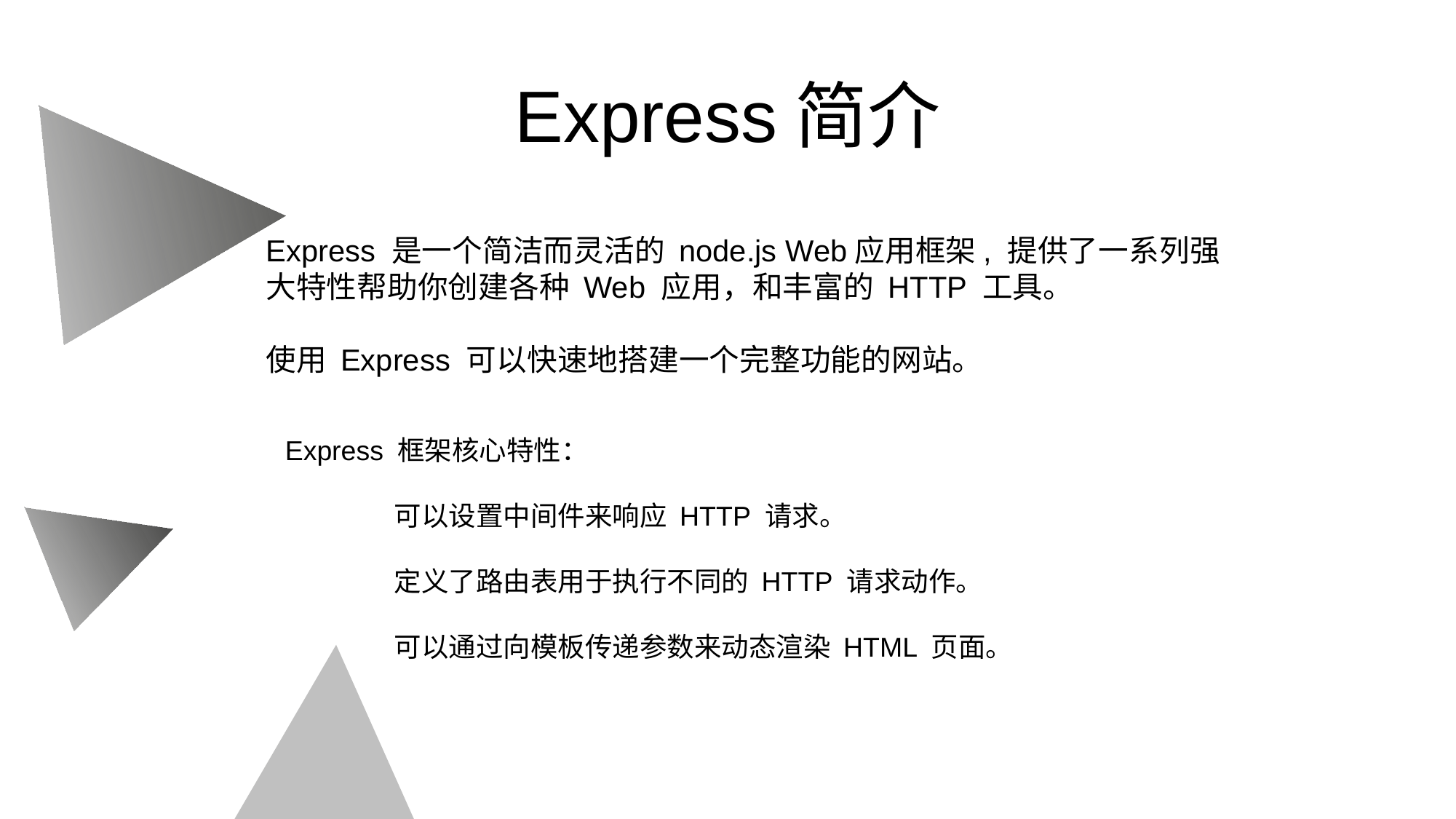

# 目录 CONTENTS
Express简介

Express 是一个简洁而灵活的 node.js Web应用框架, 提供了一系列强大特性帮助你创建各种 Web 应用，和丰富的 HTTP 工具。

使用 Express 可以快速地搭建一个完整功能的网站。
公司介绍
COMPANY PROFILE
我们坚持以客户为中心，快速响应客户需求，持续为客户创造长期价值进而成就客户
市场分析
MARKET ANALYSIS
我们坚持以客户为中心，快速响应客户需求，持续为客户创造期价值进而成就客户
Express 框架核心特性：

	可以设置中间件来响应 HTTP 请求。

	定义了路由表用于执行不同的 HTTP 请求动作。

	可以通过向模板传递参数来动态渲染 HTML 页面。

产品服务
PRODUCT SERVICE
我们坚持以客户为中心，快速响应客户需求，持续为客户创造长期价值进而成就客户
财务分析
FINANCIAL ANALYSIS
我们坚持以客户为中心，快速响应客户需求，持续为客户创造长期价值进而成就客户

2